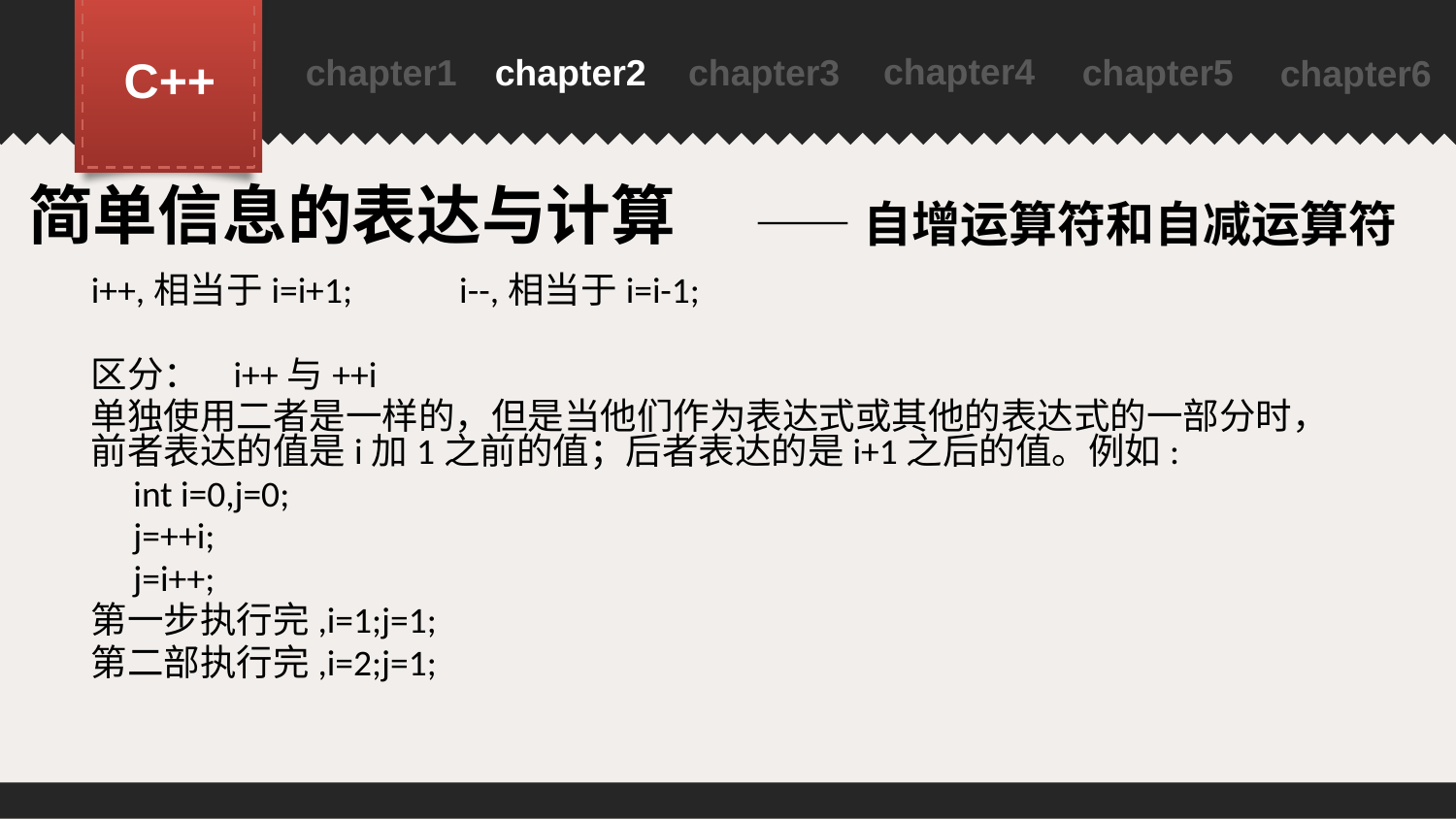

chapter4
C++
chapter1
chapter2
chapter3
chapter5
chapter6
PPT模板下载：www.1ppt.com/moban/     行业PPT模板：www.1ppt.com/hangye/
节日PPT模板：www.1ppt.com/jieri/           PPT素材下载：www.1ppt.com/sucai/
PPT背景图片：www.1ppt.com/beijing/      PPT图表下载：www.1ppt.com/tubiao/
优秀PPT下载：www.1ppt.com/xiazai/        PPT教程： www.1ppt.com/powerpoint/
Word教程： www.1ppt.com/word/              Excel教程：www.1ppt.com/excel/
资料下载：www.1ppt.com/ziliao/                PPT课件下载：www.1ppt.com/kejian/
范文下载：www.1ppt.com/fanwen/             试卷下载：www.1ppt.com/shiti/
教案下载：www.1ppt.com/jiaoan/

简单信息的表达与计算
——自增运算符和自减运算符
i++,相当于i=i+1;             i--,相当于i=i-1;

区分：   i++与++i
单独使用二者是一样的，但是当他们作为表达式或其他的表达式的一部分时，前者表达的值是i加1之前的值；后者表达的是i+1之后的值。例如:
int i=0,j=0;
j=++i;
j=i++;
第一步执行完,i=1;j=1;
第二部执行完,i=2;j=1;